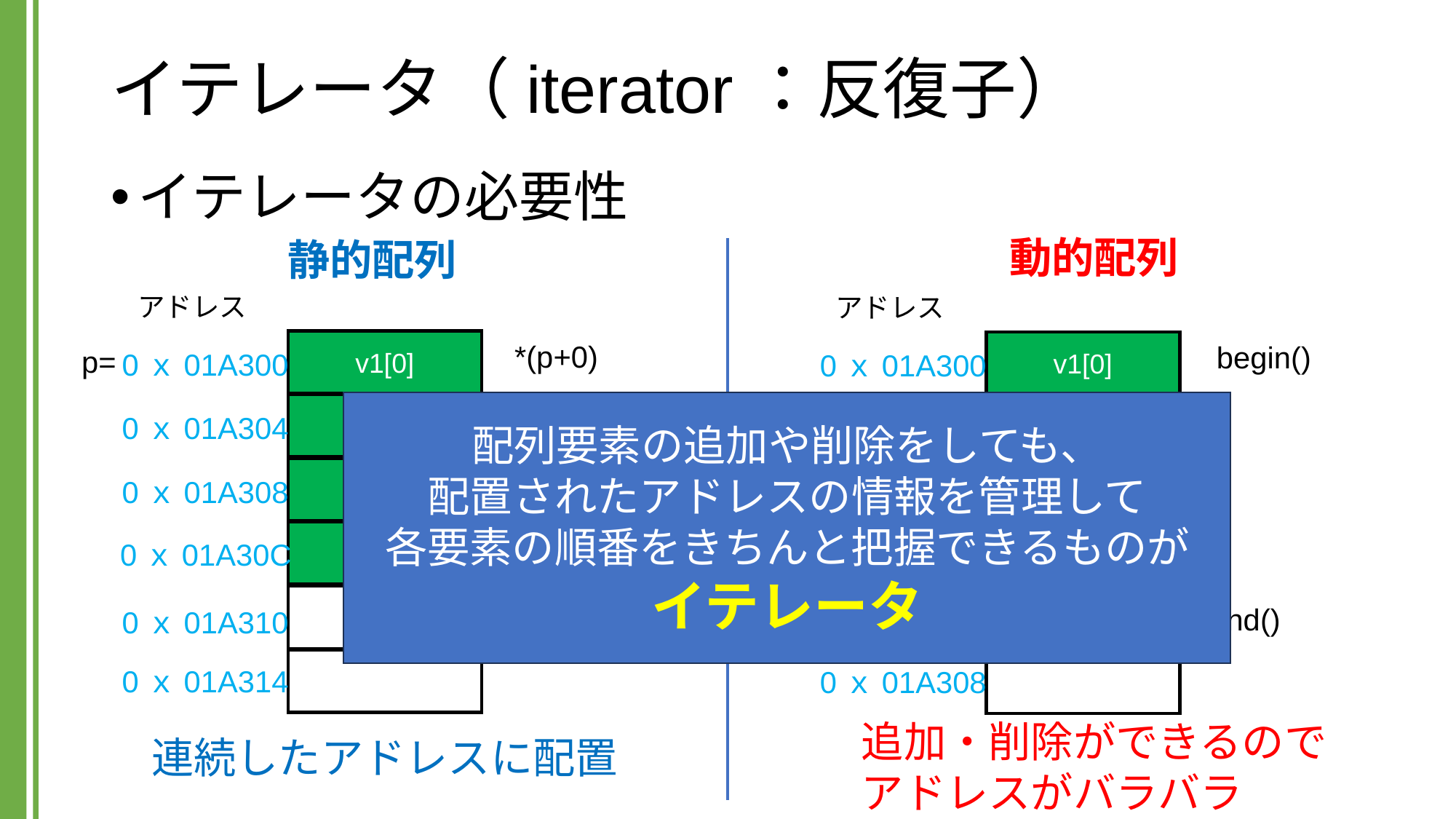

# イテレータ（iterator：反復子）
イテレータの必要性
動的配列
静的配列
アドレス
アドレス
v1[0]
*(p+0)
v1[0]
begin()
p=
0ｘ01A300
0ｘ01A300
配列要素の追加や削除をしても、
配置されたアドレスの情報を管理して
各要素の順番をきちんと把握できるものが
イテレータ
v1[1]
v1[1]
0ｘ01A304
0ｘ020128
v1[2]
v1[2]
0ｘ01A308
0ｘ021004
v1[3]
v1[3]
0ｘ01A30C
0ｘ01A304

end()
end()
0ｘ01A310
0ｘ021010

0ｘ01A314
0ｘ01A308
追加・削除ができるので
アドレスがバラバラ
連続したアドレスに配置